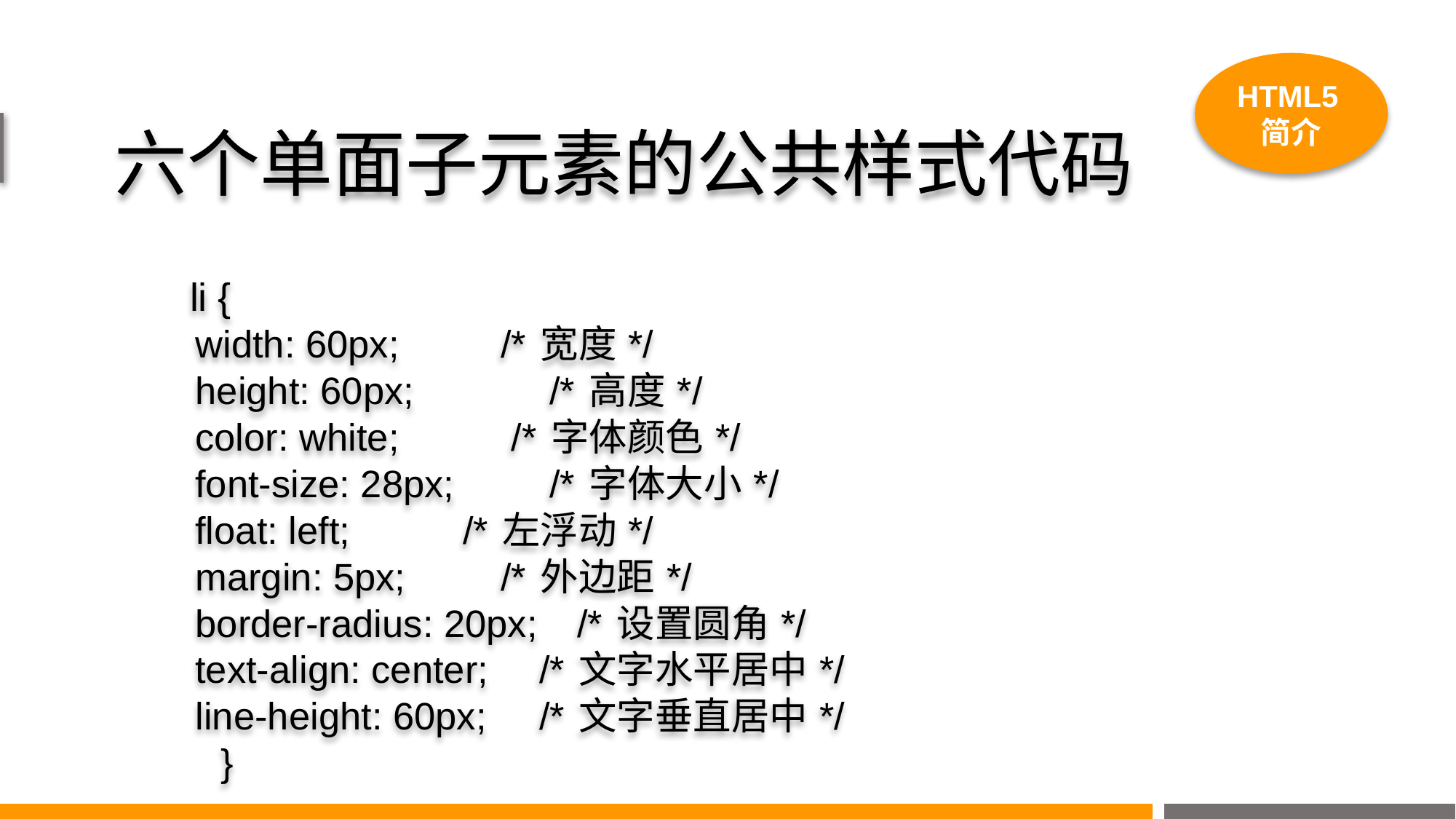

HTML5简介

# 六个单面子元素的公共样式代码

   li {
	width: 60px; 			/* 宽度 */
	height: 60px;     		 /* 高度 */
	color: white; 			 /* 字体颜色 */
	font-size: 28px; 		 /* 字体大小 */
	float: left; 			/* 左浮动 */
	margin: 5px; 			/* 外边距 */
	border-radius: 20px; 	/* 设置圆角 */
	text-align: center; 		/* 文字水平居中 */
	line-height: 60px; 		/* 文字垂直居中 */
      }